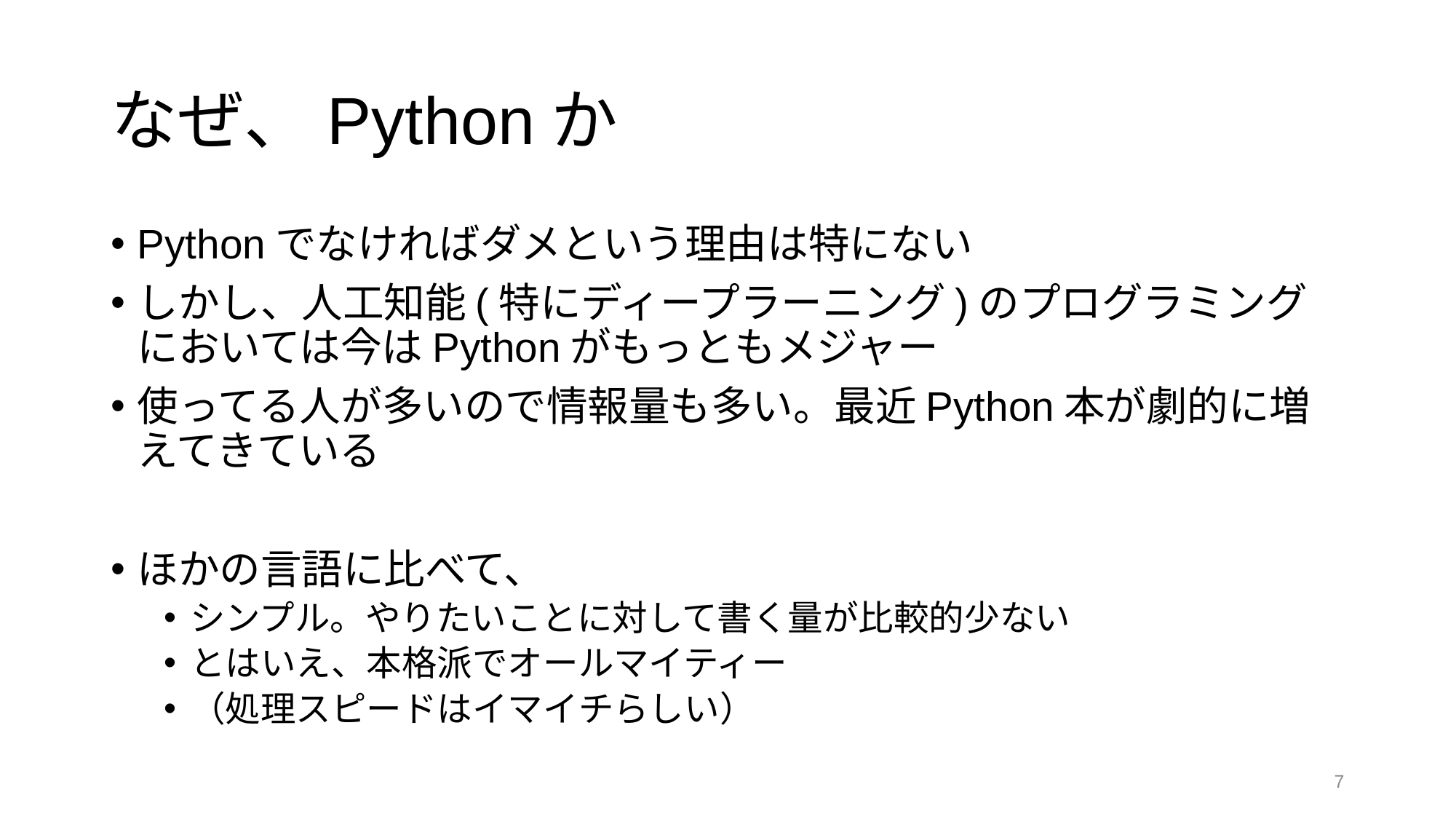

# なぜ、Pythonか
Pythonでなければダメという理由は特にない
しかし、人工知能(特にディープラーニング)のプログラミングにおいては今はPythonがもっともメジャー
使ってる人が多いので情報量も多い。最近Python本が劇的に増えてきている

ほかの言語に比べて、
シンプル。やりたいことに対して書く量が比較的少ない
とはいえ、本格派でオールマイティー
（処理スピードはイマイチらしい）
7